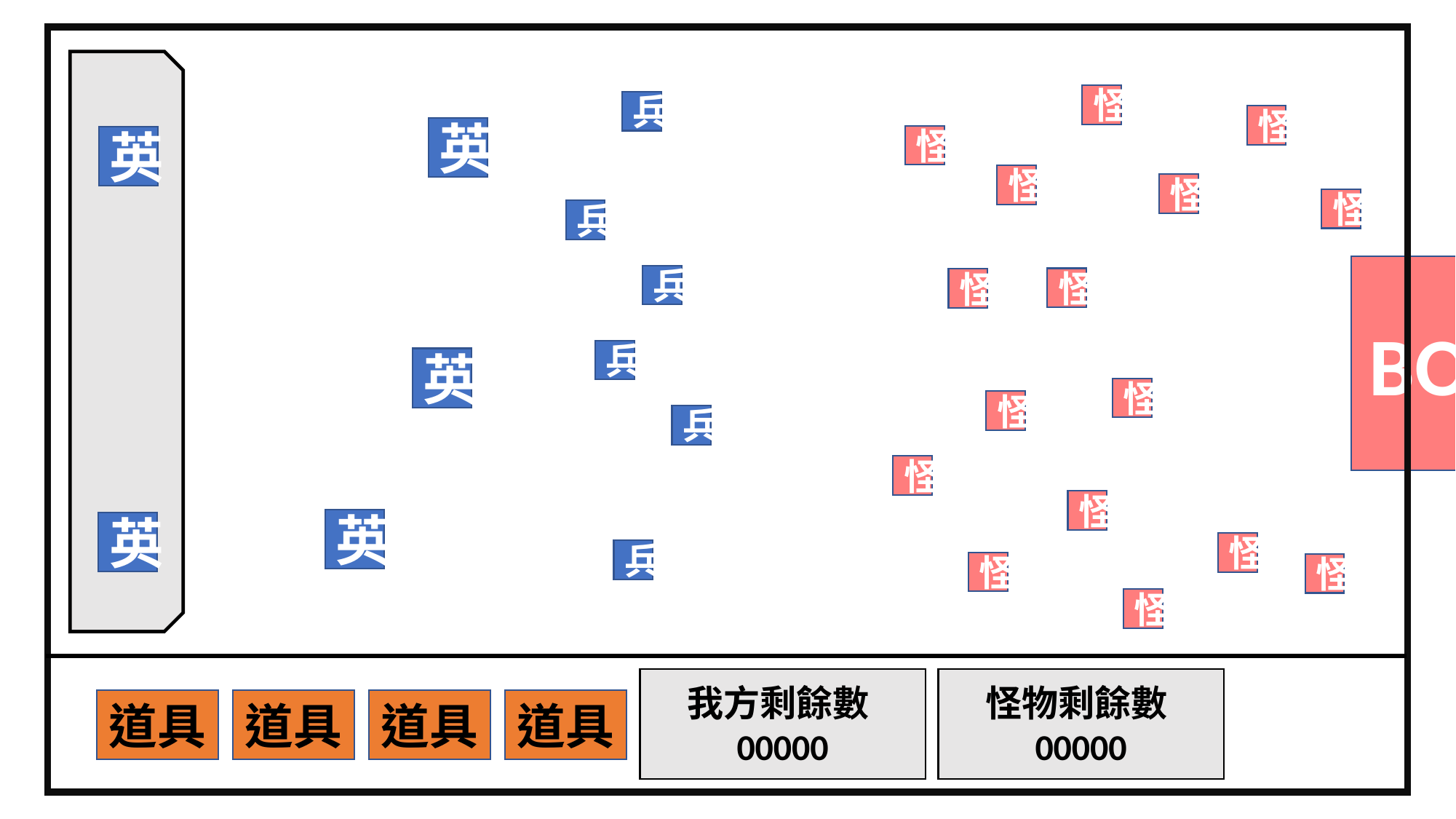

怪
兵
怪
英
怪
英
怪
怪
怪
兵
BOSS
兵
怪
怪

兵
英
怪
怪
兵
怪
怪
英
英
怪
兵
怪
怪
怪
我方剩餘數00000
怪物剩餘數00000
道具
道具
道具
道具